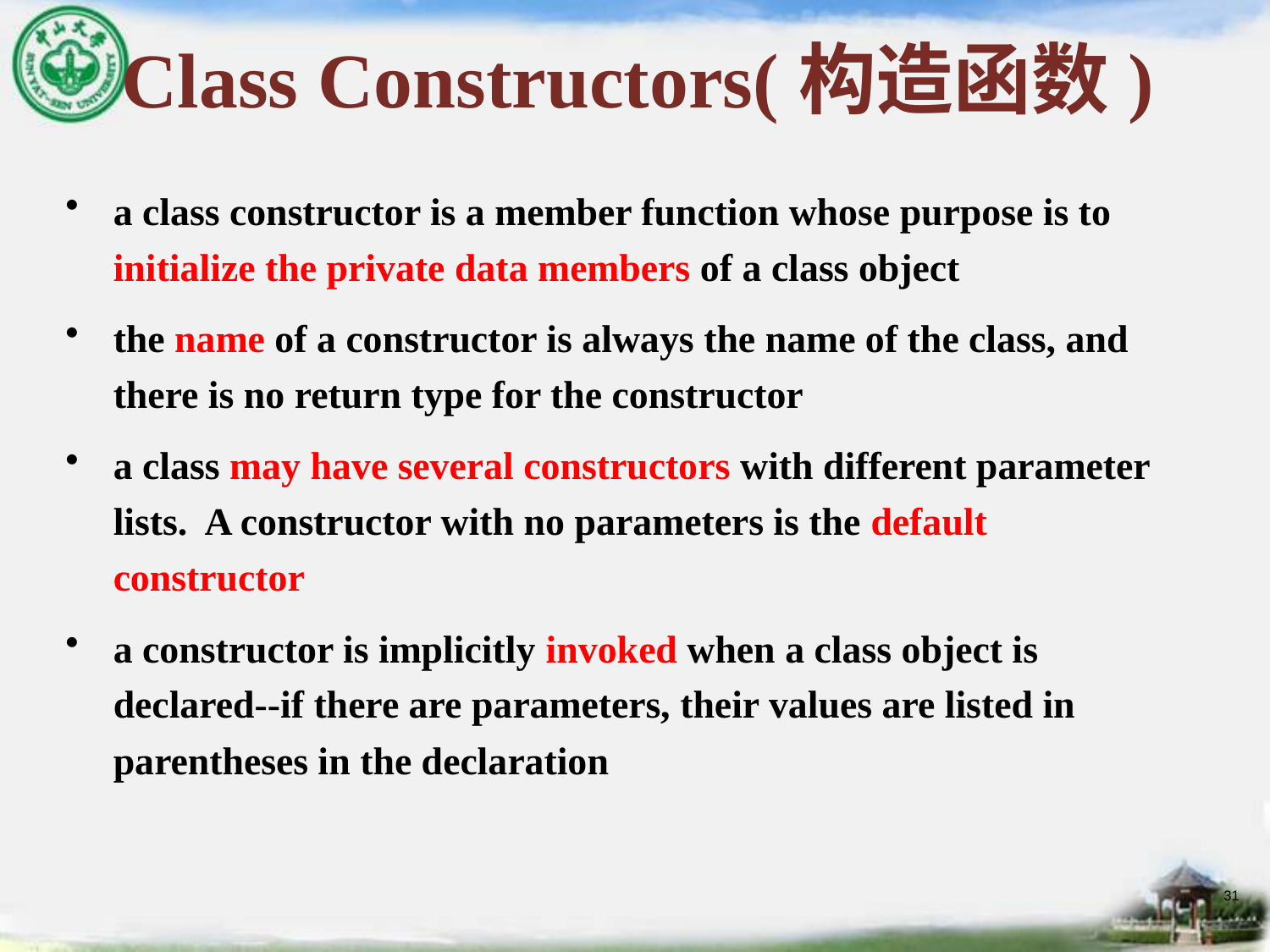

# Class Constructors(构造函数)
a class constructor is a member function whose purpose is to initialize the private data members of a class object
the name of a constructor is always the name of the class, and there is no return type for the constructor
a class may have several constructors with different parameter lists.  A constructor with no parameters is the default constructor
a constructor is implicitly invoked when a class object is declared--if there are parameters, their values are listed in parentheses in the declaration

31